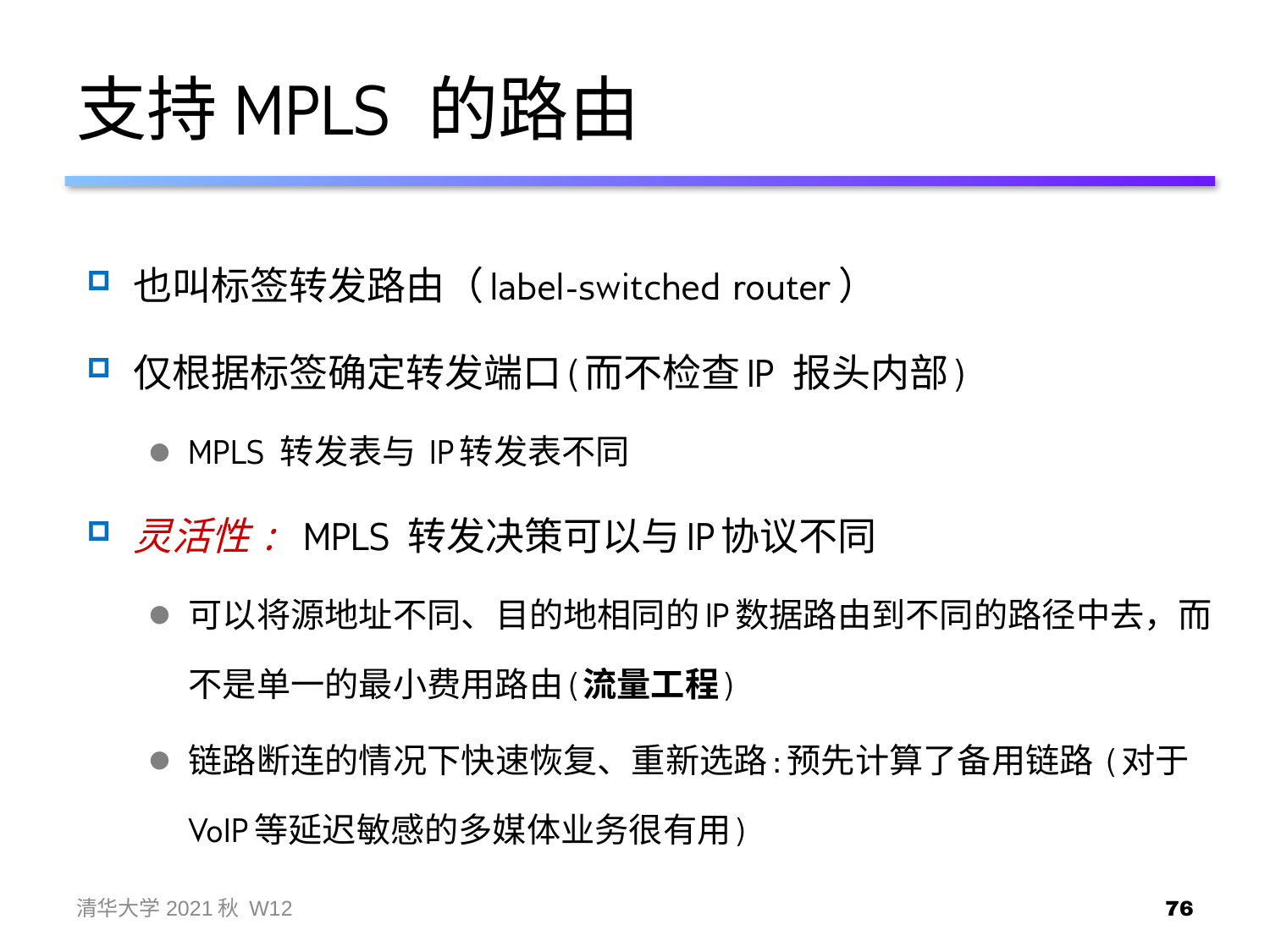

# 支持MPLS 的路由
也叫标签转发路由（label-switched router）
仅根据标签确定转发端口(而不检查IP 报头内部)
MPLS 转发表与 IP转发表不同
灵活性: MPLS 转发决策可以与IP协议不同
可以将源地址不同、目的地相同的IP数据路由到不同的路径中去，而不是单一的最小费用路由(流量工程)
链路断连的情况下快速恢复、重新选路:预先计算了备用链路 (对于VoIP等延迟敏感的多媒体业务很有用)

清华大学2021秋 W12
76